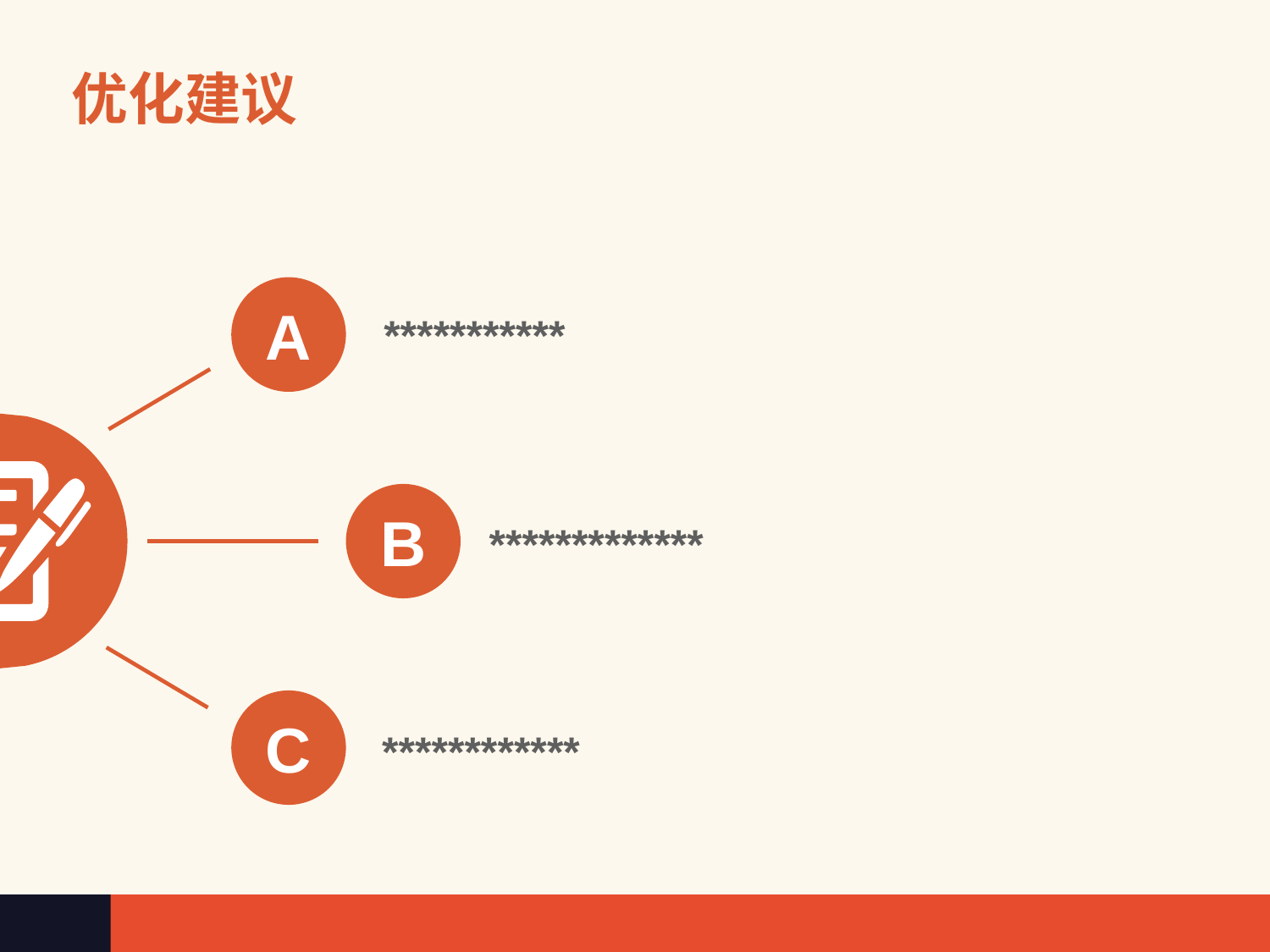

# 优化建议
A
***********

B
*************
C
************